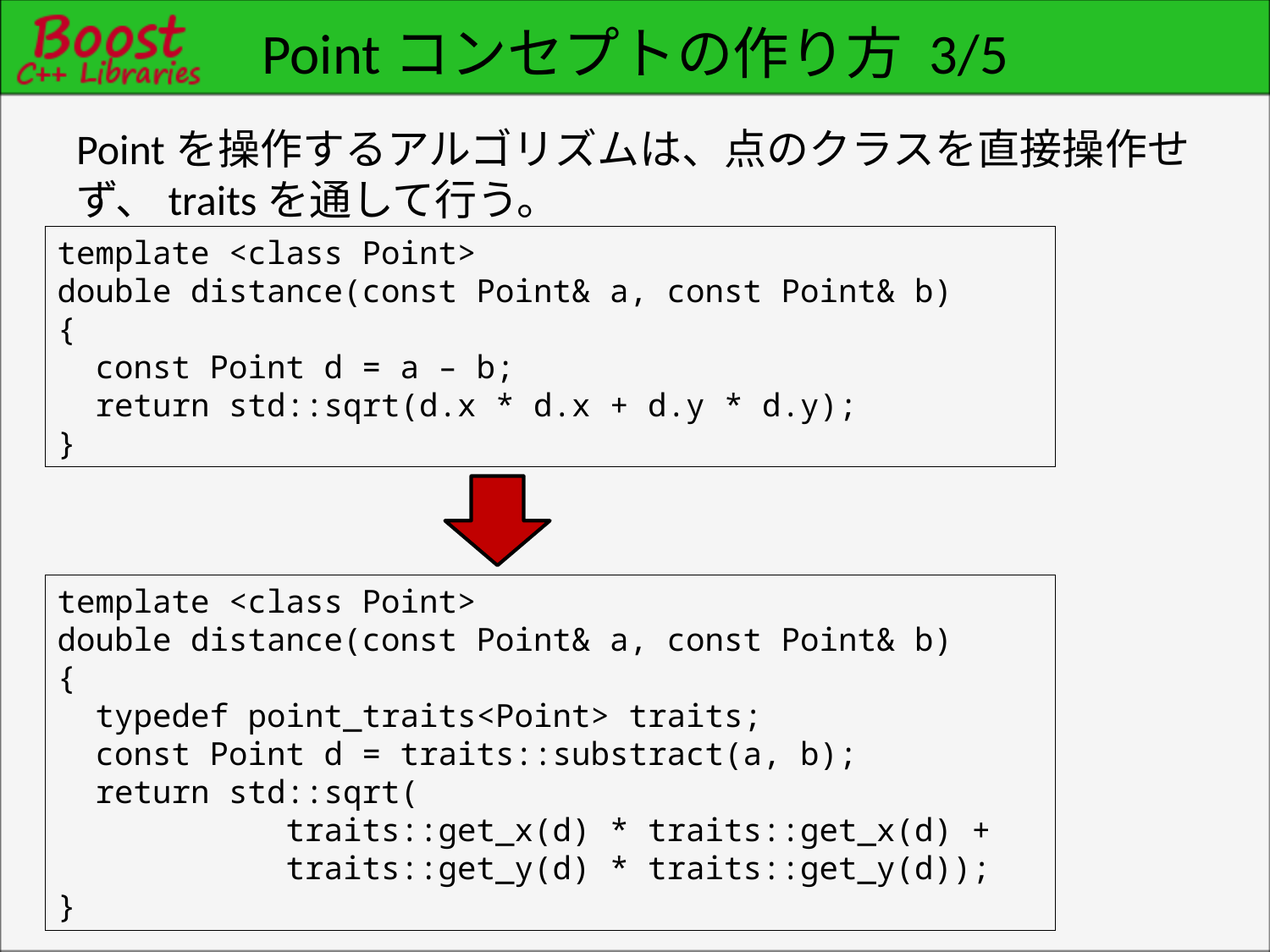

# Pointコンセプトの作り方 3/5
Pointを操作するアルゴリズムは、点のクラスを直接操作せず、traitsを通して行う。
template <class Point>
double distance(const Point& a, const Point& b)
{
  const Point d = a – b;
  return std::sqrt(d.x * d.x + d.y * d.y);
}

template <class Point>
double distance(const Point& a, const Point& b)
{
  typedef point_traits<Point> traits;
  const Point d = traits::substract(a, b);
  return std::sqrt(
            traits::get_x(d) * traits::get_x(d) +
            traits::get_y(d) * traits::get_y(d));
}